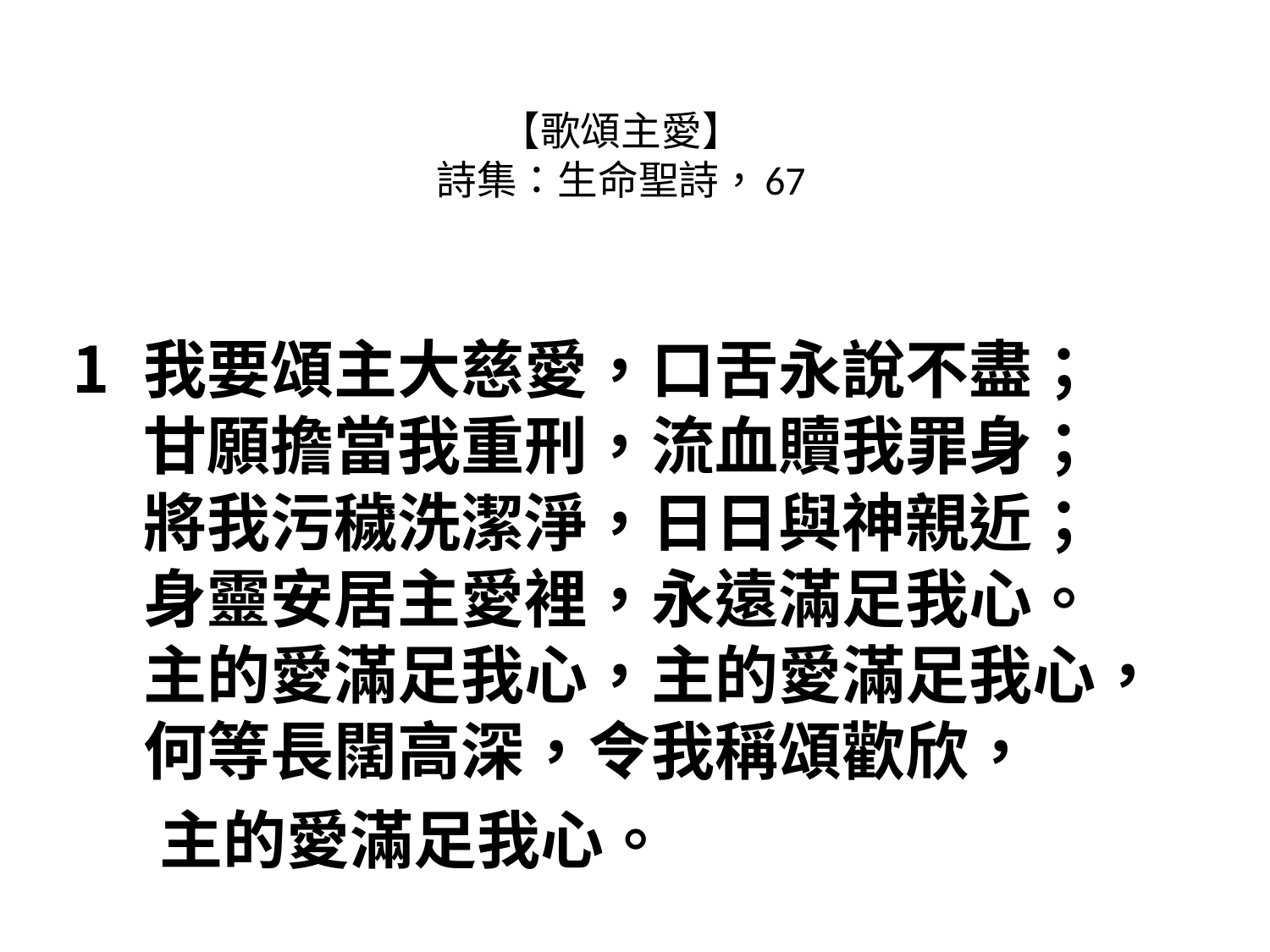

# 【歌頌主愛】 詩集：生命聖詩，67
我要頌主大慈愛，口舌永說不盡；
甘願擔當我重刑，流血贖我罪身；
將我污穢洗潔淨，日日與神親近；
身靈安居主愛裡，永遠滿足我心。
主的愛滿足我心，主的愛滿足我心，
何等長闊高深，令我稱頌歡欣，
     主的愛滿足我心。